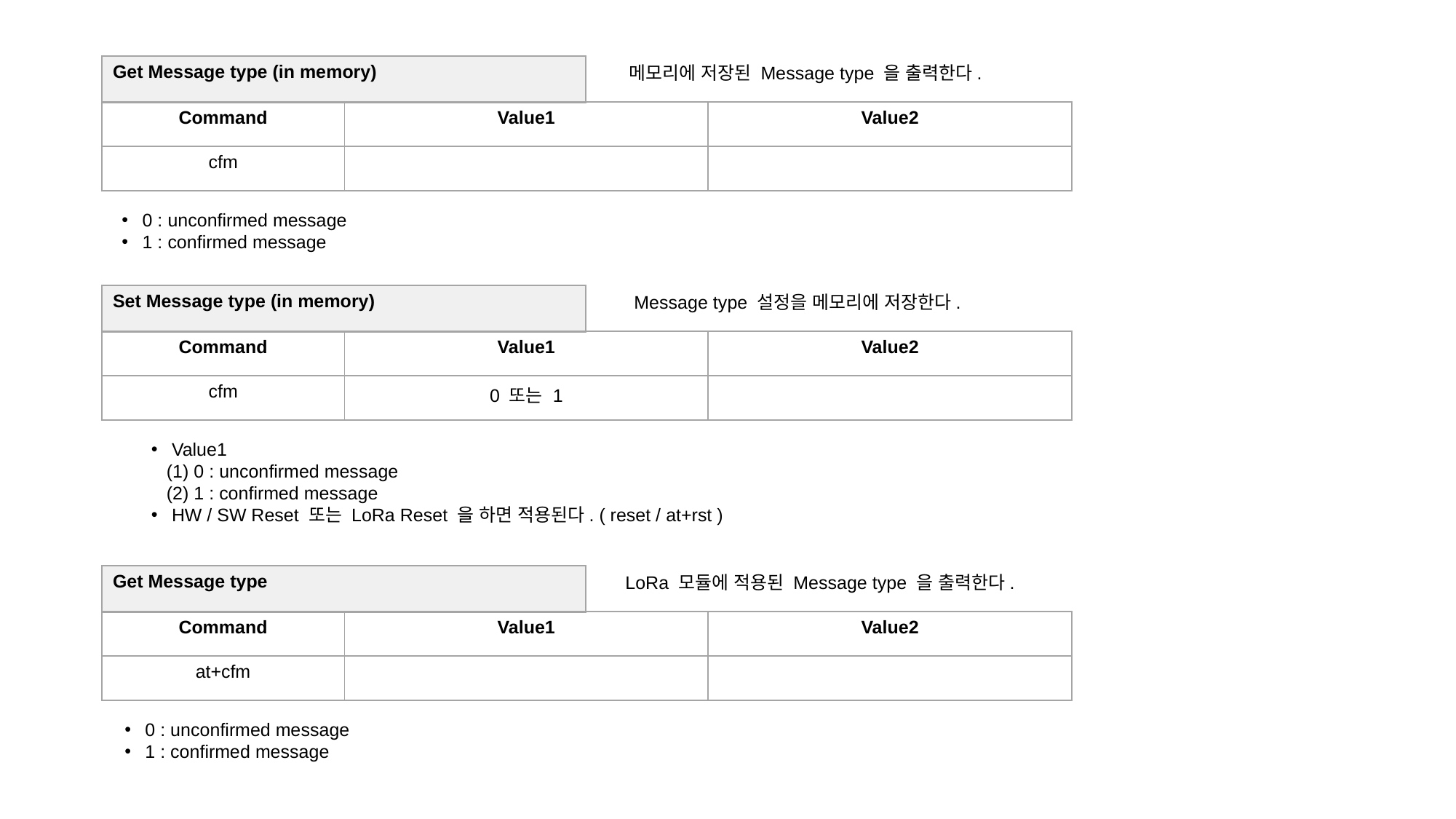

| Get Message type (in memory) |
| --- |
메모리에 저장된 Message type 을 출력한다.
| Command | Value1 | Value2 |
| --- | --- | --- |
| cfm |  |  |
0 : unconfirmed message
1 : confirmed message
| Set Message type (in memory) |
| --- |
Message type 설정을 메모리에 저장한다.
| Command | Value1 | Value2 |
| --- | --- | --- |
| cfm | 0 또는 1 |  |
Value1
   (1) 0 : unconfirmed message
   (2) 1 : confirmed message
HW / SW Reset 또는 LoRa Reset 을 하면 적용된다. ( reset / at+rst )
| Get Message type |
| --- |
LoRa 모듈에 적용된 Message type 을 출력한다.
| Command | Value1 | Value2 |
| --- | --- | --- |
| at+cfm |  |  |
0 : unconfirmed message
1 : confirmed message